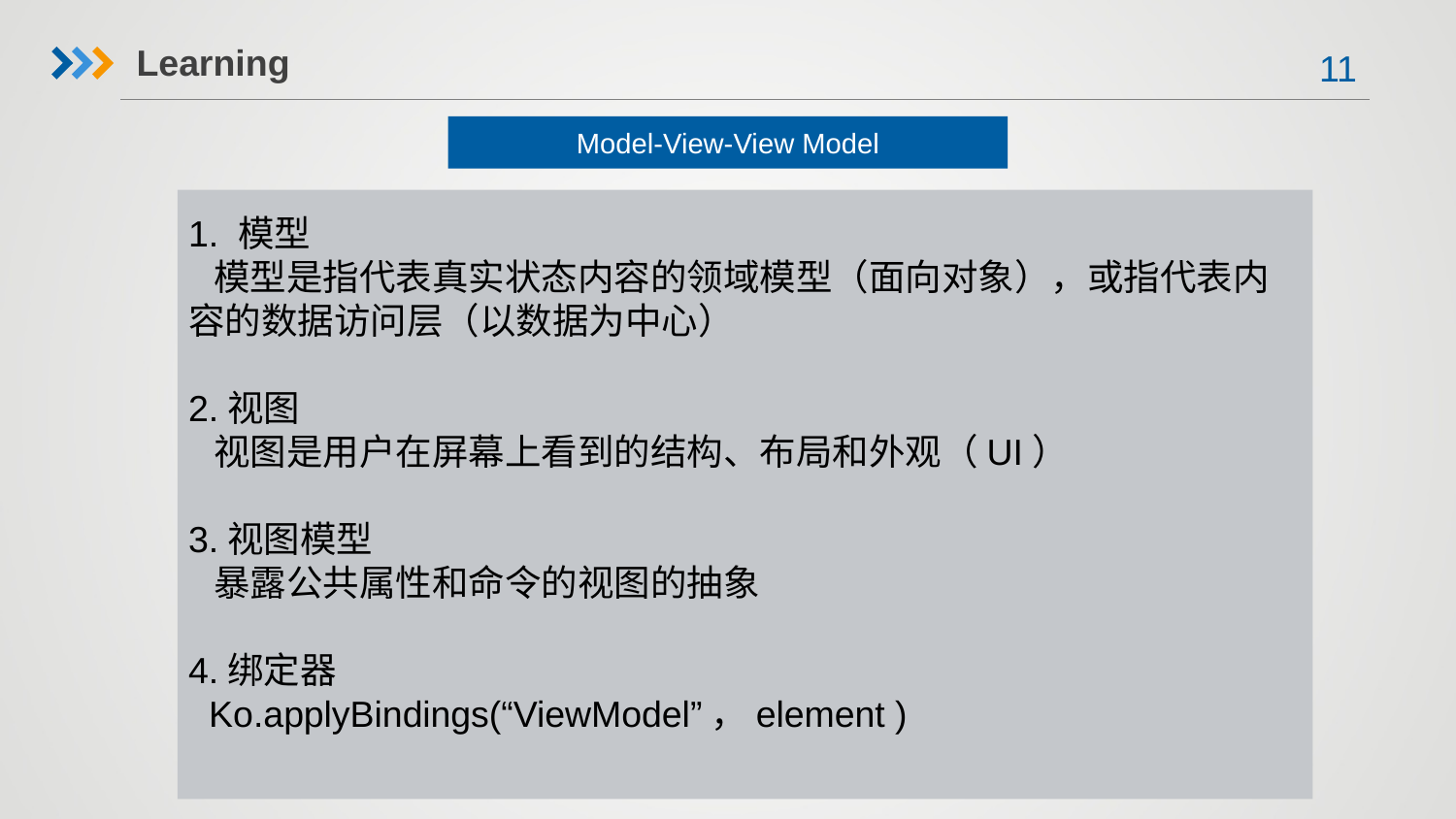

Learning
Model-View-View Model

1. 模型
  模型是指代表真实状态内容的领域模型（面向对象），或指代表内容的数据访问层（以数据为中心）

2.视图
  视图是用户在屏幕上看到的结构、布局和外观（UI）

3.视图模型
  暴露公共属性和命令的视图的抽象

4.绑定器
  Ko.applyBindings(“ViewModel”，element )